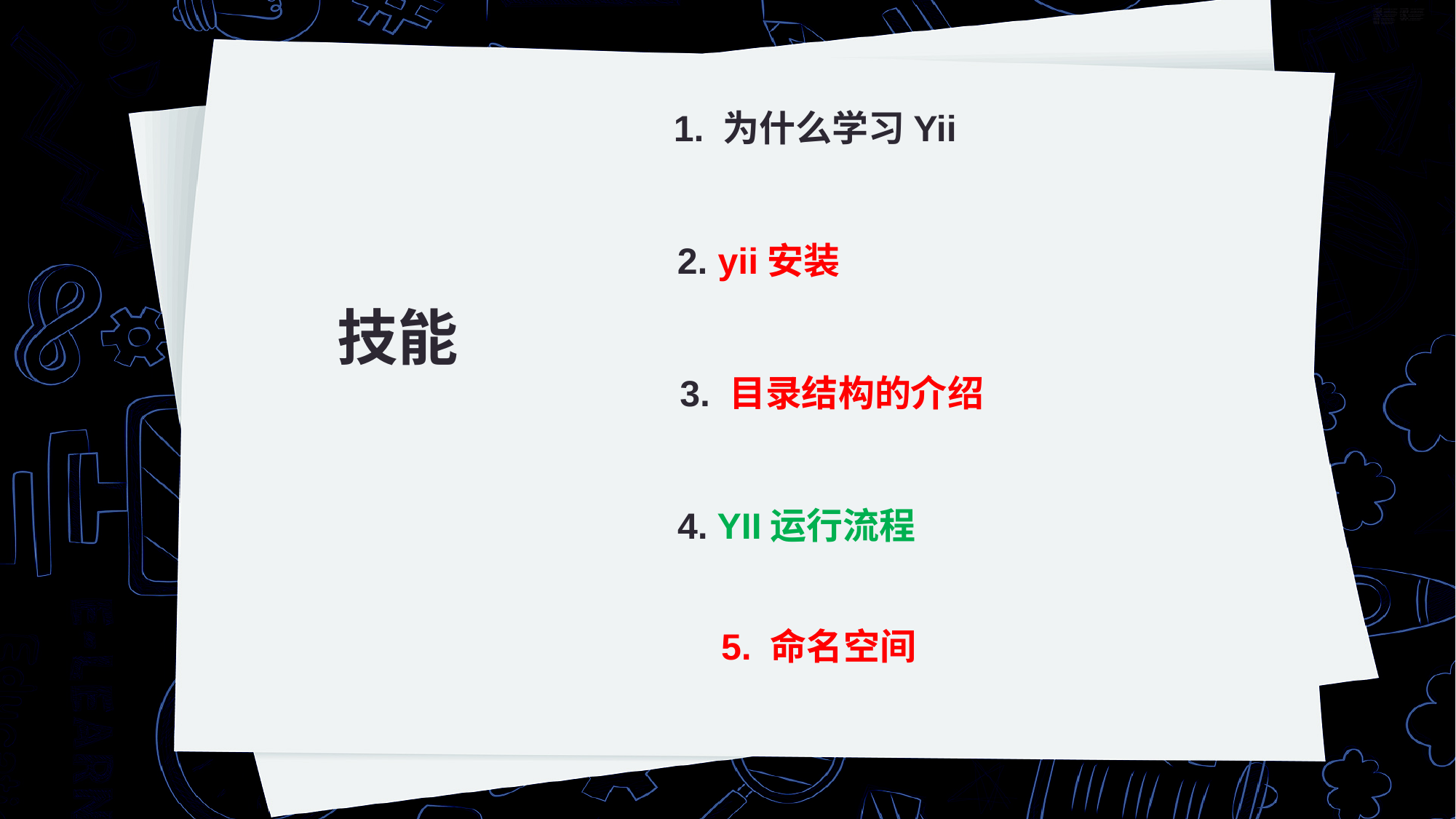

1. 为什么学习Yii
2. yii安装
技能
3. 目录结构的介绍
4. YII运行流程
5. 命名空间